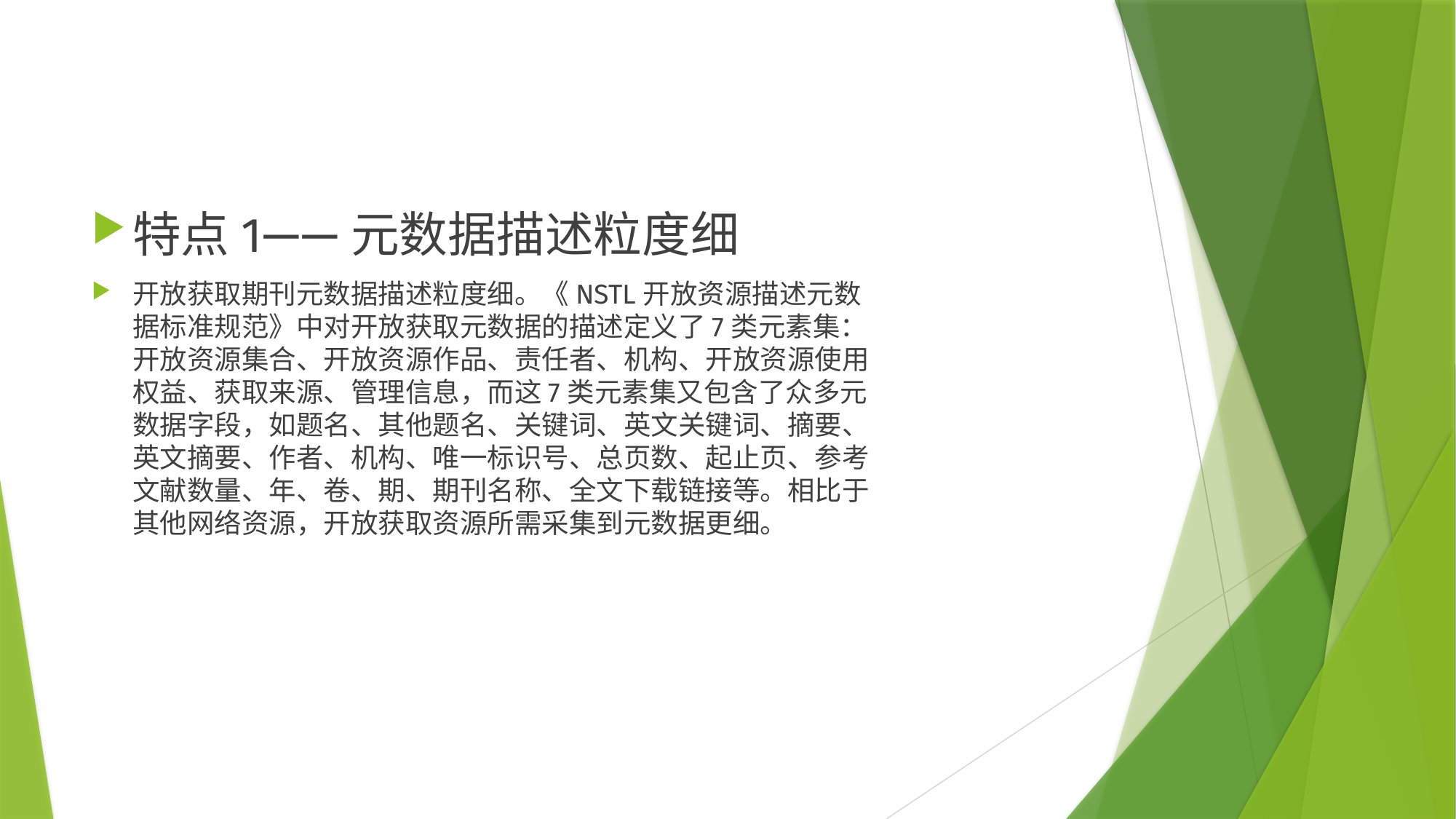

特点1——元数据描述粒度细
开放获取期刊元数据描述粒度细。《NSTL开放资源描述元数据标准规范》中对开放获取元数据的描述定义了7类元素集：开放资源集合、开放资源作品、责任者、机构、开放资源使用权益、获取来源、管理信息，而这7类元素集又包含了众多元数据字段，如题名、其他题名、关键词、英文关键词、摘要、英文摘要、作者、机构、唯一标识号、总页数、起止页、参考文献数量、年、卷、期、期刊名称、全文下载链接等。相比于其他网络资源，开放获取资源所需采集到元数据更细。